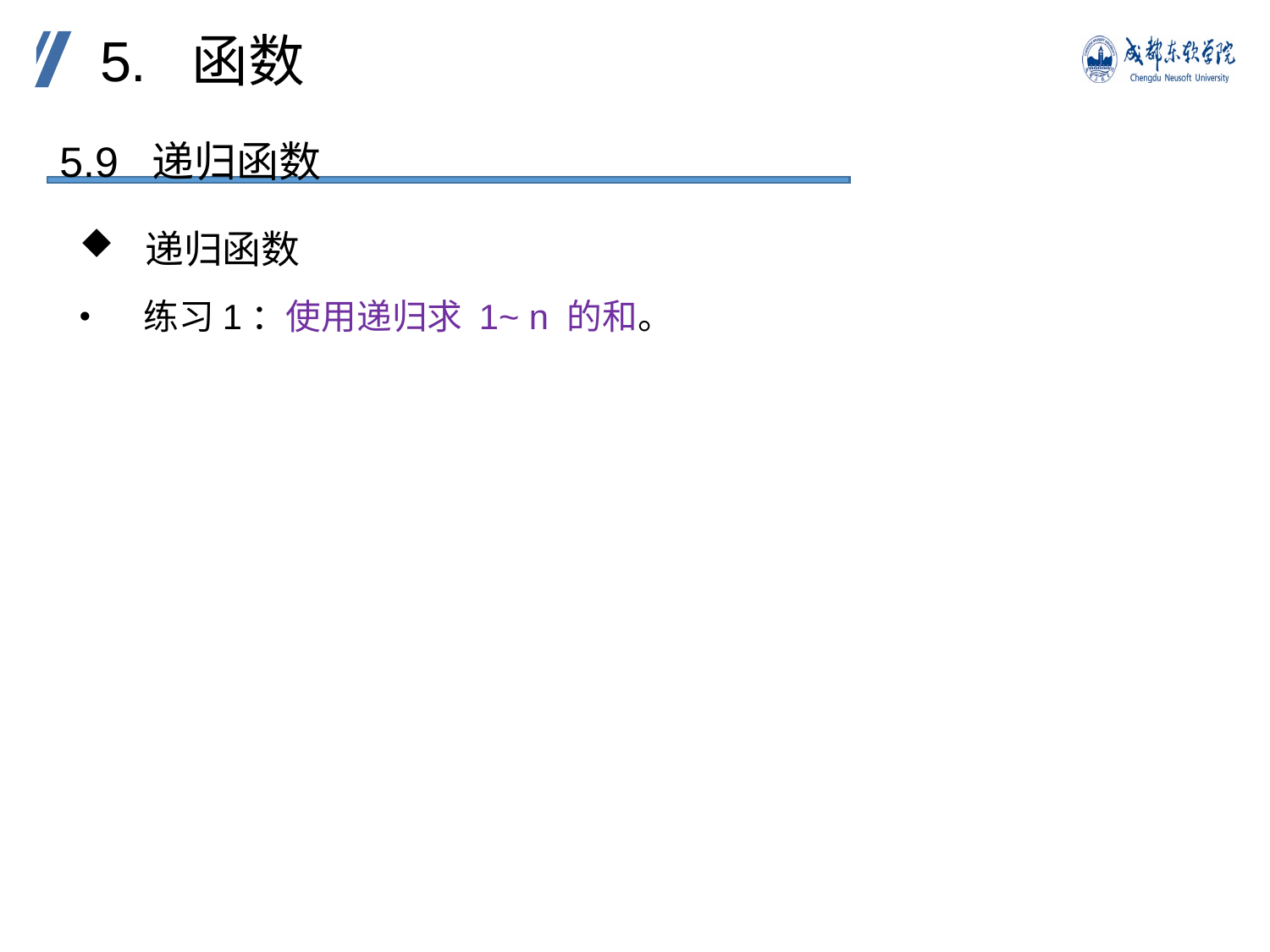

5.  函数
5.9  递归函数

 递归函数
 练习1：使用递归求 1~ n 的和。